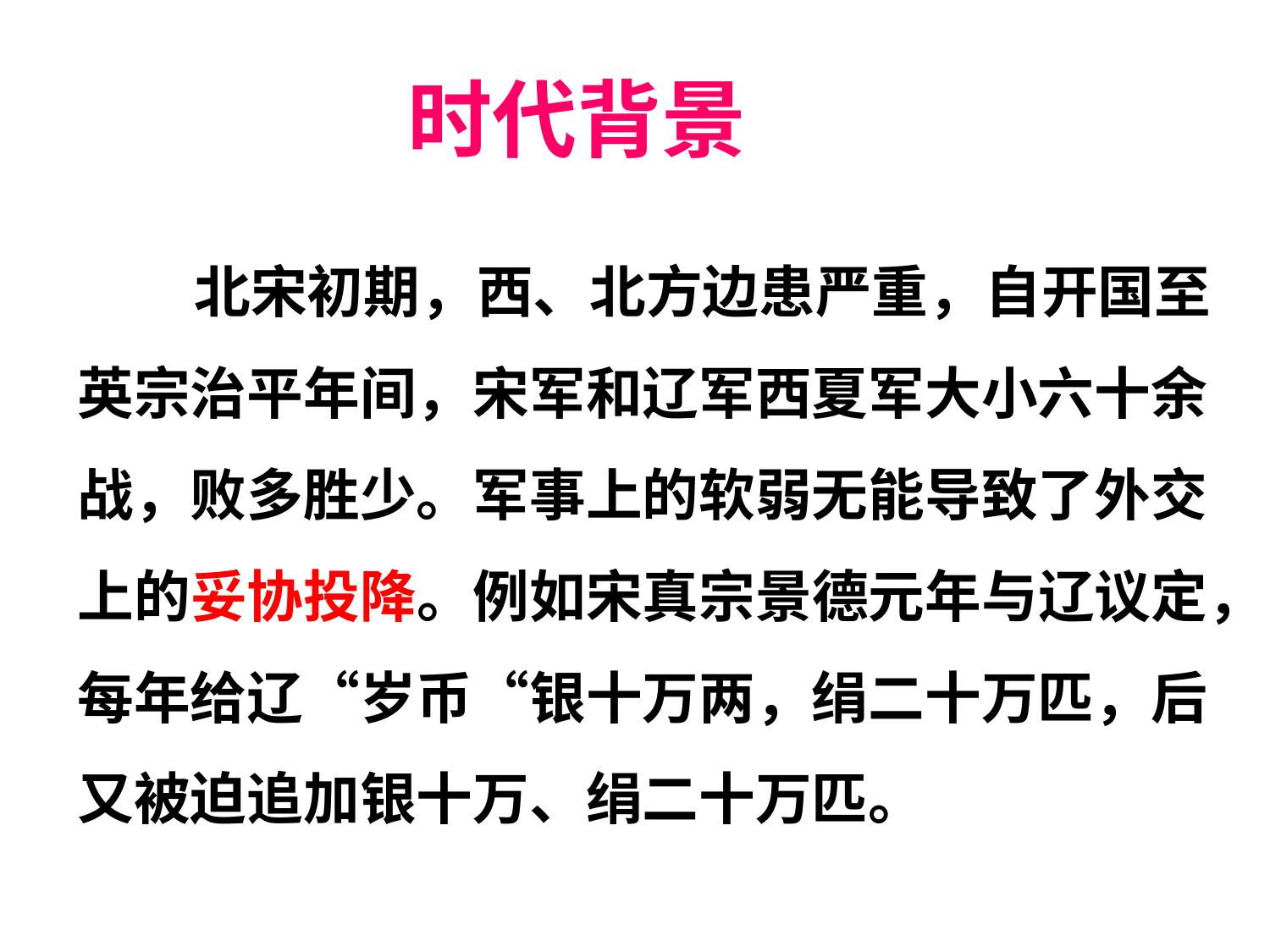

时代背景
        北宋初期，西、北方边患严重，自开国至英宗治平年间，宋军和辽军西夏军大小六十余战，败多胜少。军事上的软弱无能导致了外交上的妥协投降。例如宋真宗景德元年与辽议定，每年给辽“岁币“银十万两，绢二十万匹，后又被迫追加银十万、绢二十万匹。